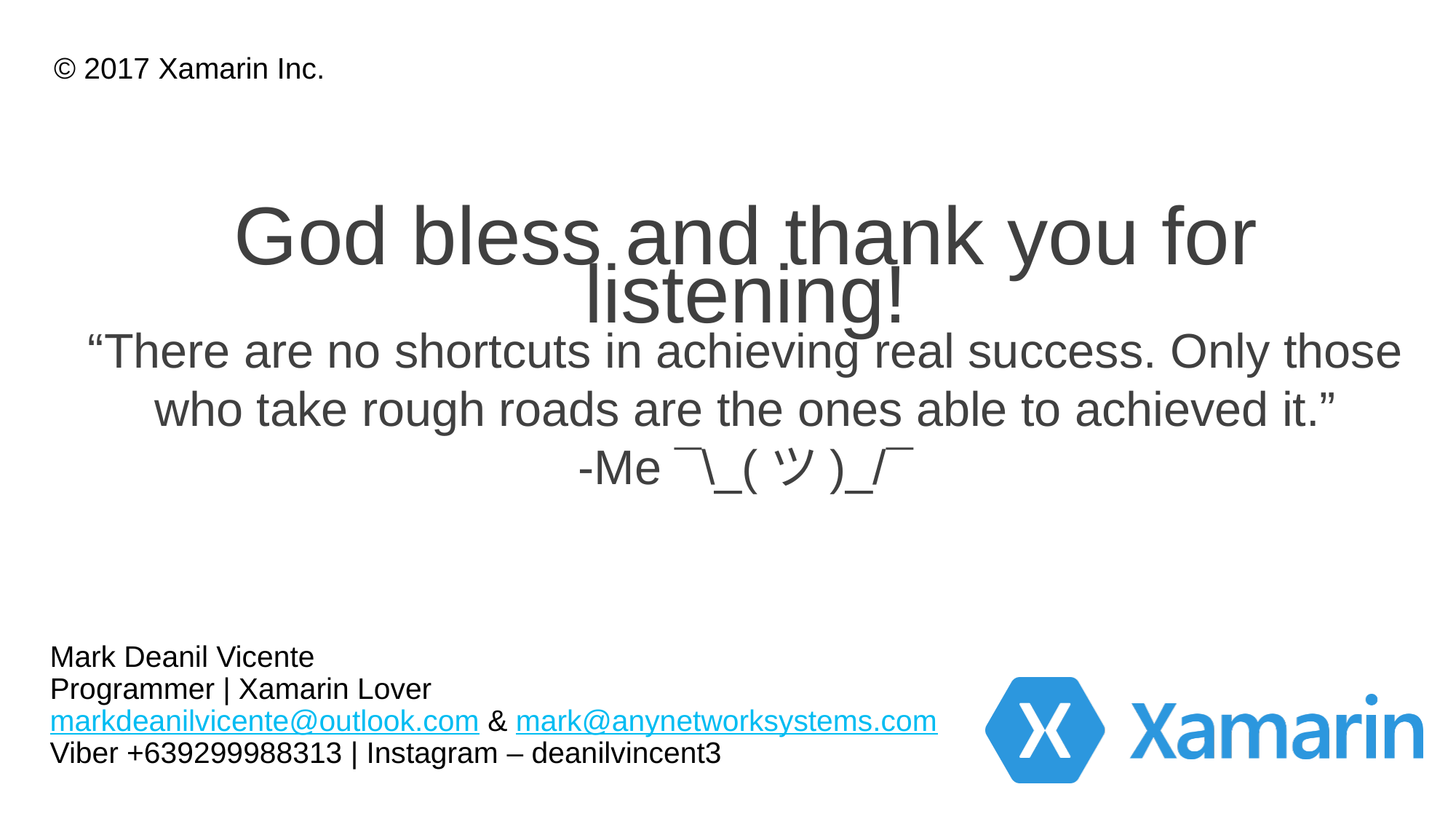

© 2017 Xamarin Inc.
God bless and thank you for listening!
# “There are no shortcuts in achieving real success. Only those who take rough roads are the ones able to achieved it.” -Me ¯\_(ツ)_/¯
Mark Deanil Vicente
Programmer | Xamarin Lover
markdeanilvicente@outlook.com & mark@anynetworksystems.com
Viber +639299988313 | Instagram – deanilvincent3